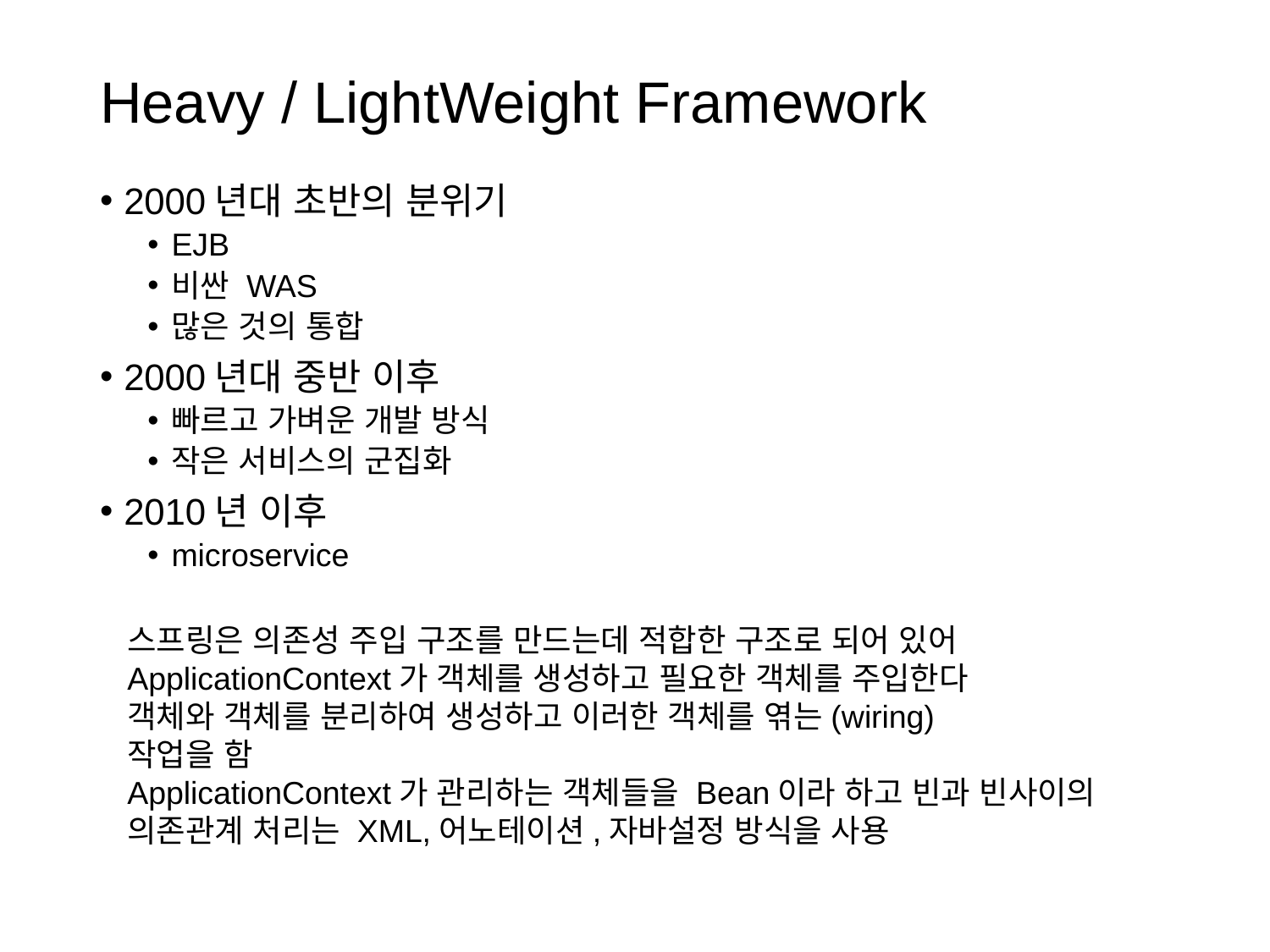

# Heavy / LightWeight Framework
2000년대 초반의 분위기
EJB
비싼 WAS
많은 것의 통합
2000년대 중반 이후
빠르고 가벼운 개발 방식
작은 서비스의 군집화
2010년 이후
microservice
스프링은 의존성 주입 구조를 만드는데 적합한 구조로 되어 있어
ApplicationContext가 객체를 생성하고 필요한 객체를 주입한다
객체와 객체를 분리하여 생성하고 이러한 객체를 엮는(wiring)
작업을 함
ApplicationContext가 관리하는 객체들을 Bean이라 하고 빈과 빈사이의
의존관계 처리는 XML,어노테이션,자바설정 방식을 사용